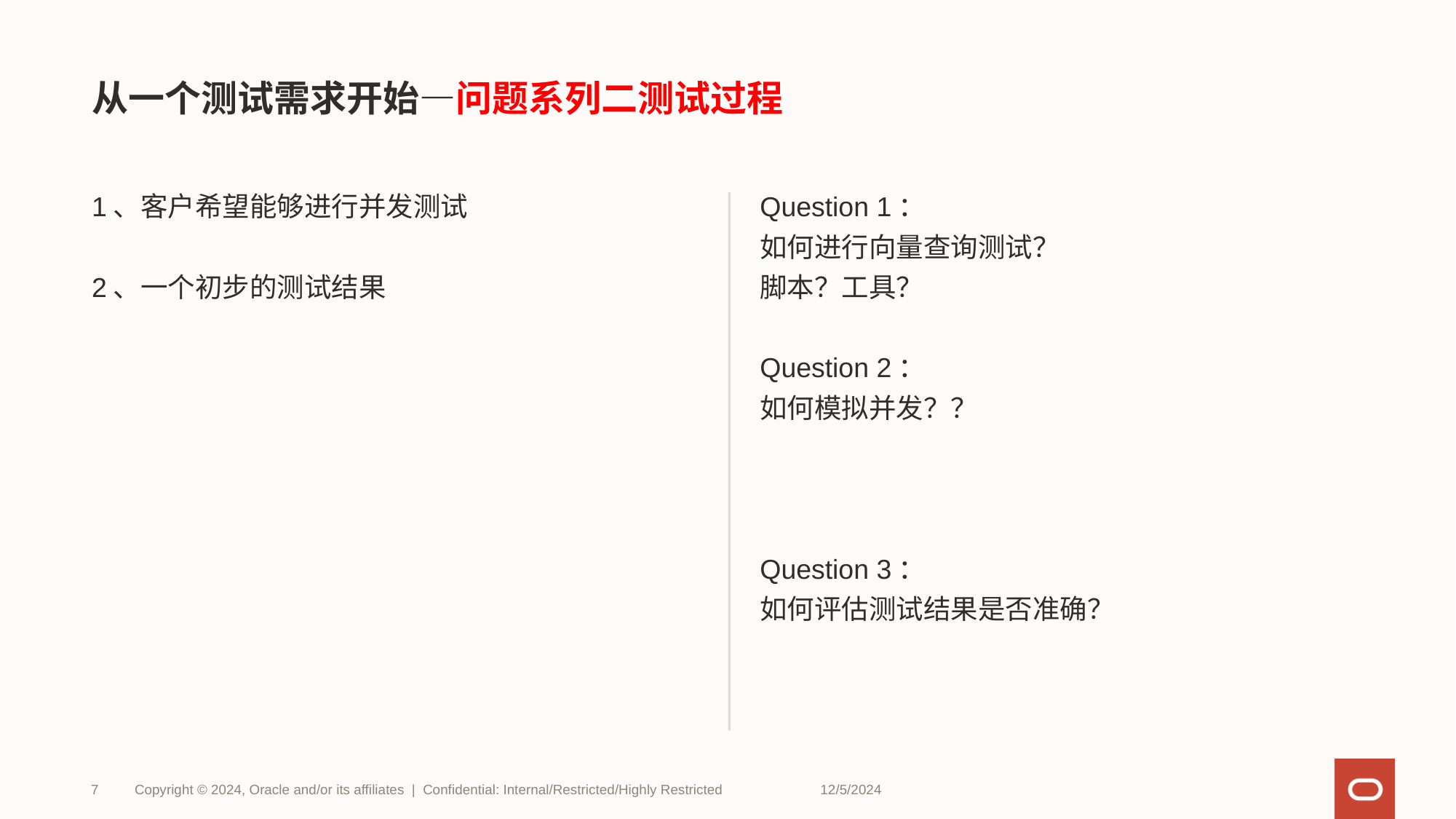

# 从一个测试需求开始—问题系列二测试过程
1、客户希望能够进行并发测试

2、一个初步的测试结果

Question 1：
如何进行向量查询测试？
脚本？工具？

Question 2：
如何模拟并发？？

Question 3：
如何评估测试结果是否准确？

7
Copyright © 2024, Oracle and/or its affiliates  |  Confidential: Internal/Restricted/Highly Restricted
12/5/2024